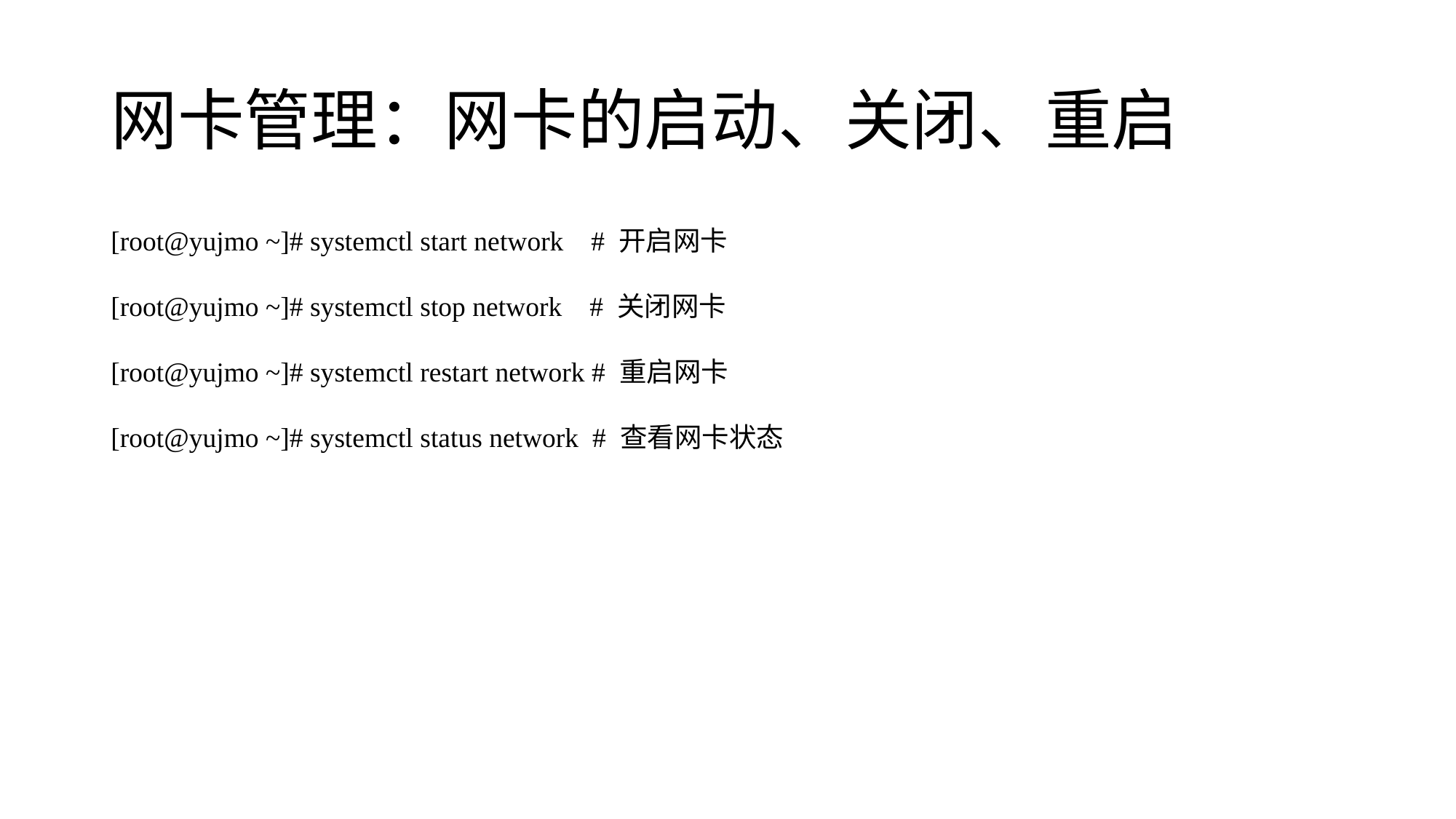

# 网卡管理：网卡的启动、关闭、重启
[root@yujmo ~]# systemctl start network    # 开启网卡

[root@yujmo ~]# systemctl stop network    # 关闭网卡

[root@yujmo ~]# systemctl restart network # 重启网卡

[root@yujmo ~]# systemctl status network  # 查看网卡状态